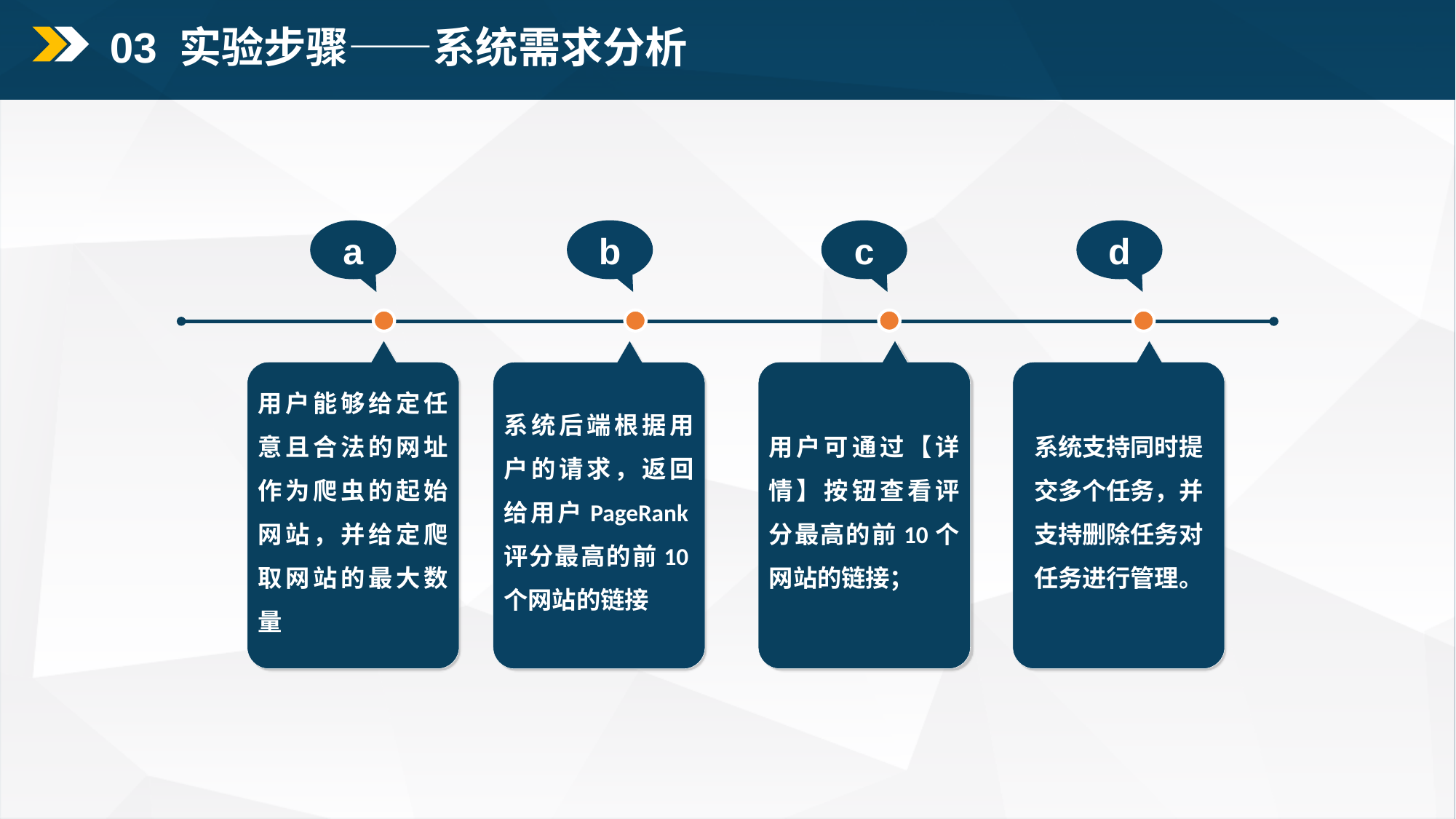

03 实验步骤——系统需求分析

a
b
c
d

用户能够给定任意且合法的网址作为爬虫的起始网站，并给定爬取网站的最大数量
用户可通过【详情】按钮查看评分最高的前10个网站的链接；
系统支持同时提交多个任务，并支持删除任务对任务进行管理。
系统后端根据用户的请求，返回给用户PageRank评分最高的前10个网站的链接